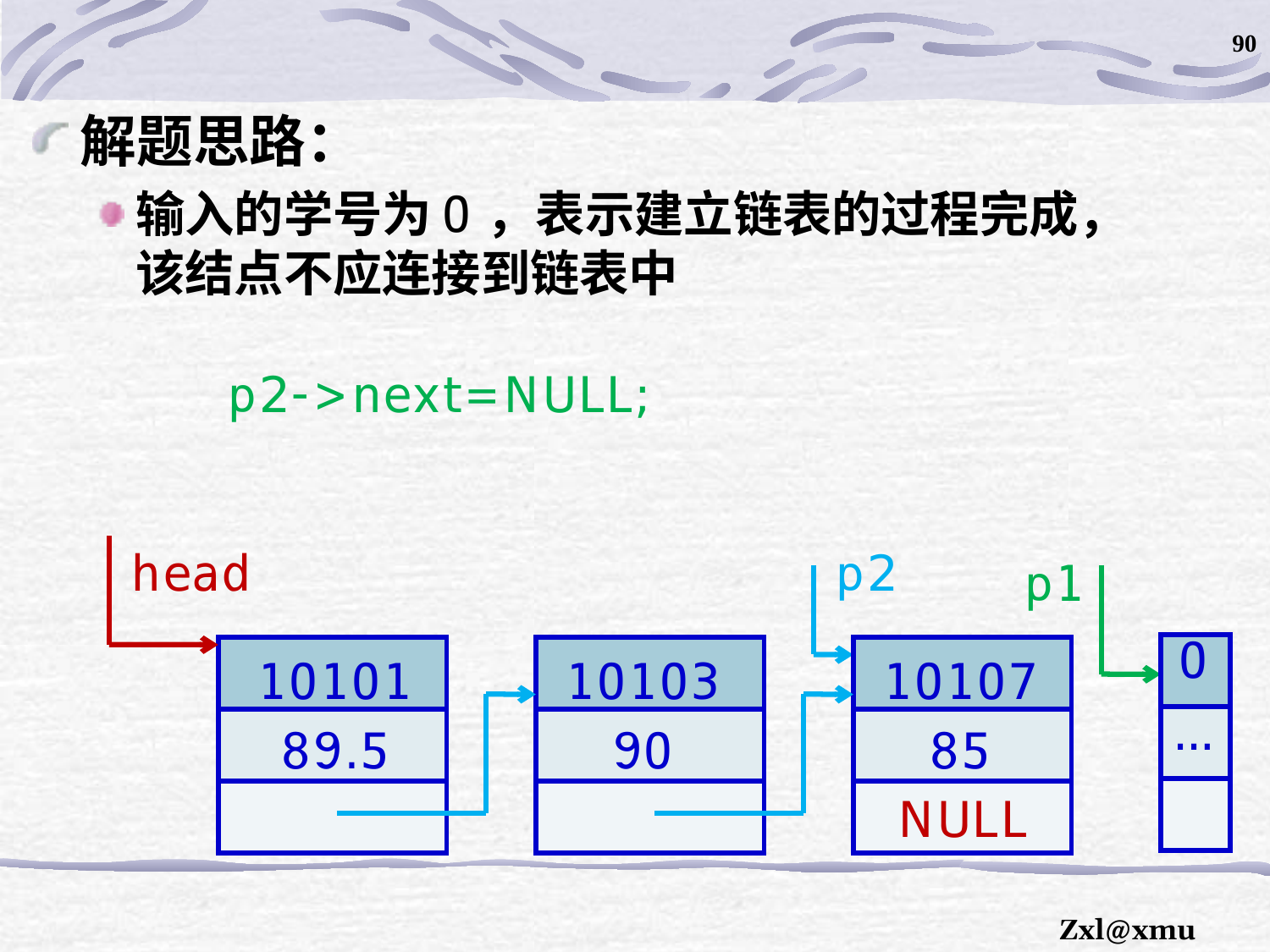

90
解题思路：
输入的学号为0，表示建立链表的过程完成，该结点不应连接到链表中
p2->next=NULL;
head
p2
p1
10101
89.5
10103
90
10107
85
| 0 |
| --- |
| … |
|  |
|  |
| --- |
|  |
|  |
|  |
| --- |
|  |
|  |
|  |
| --- |
|  |
|  |
NULL